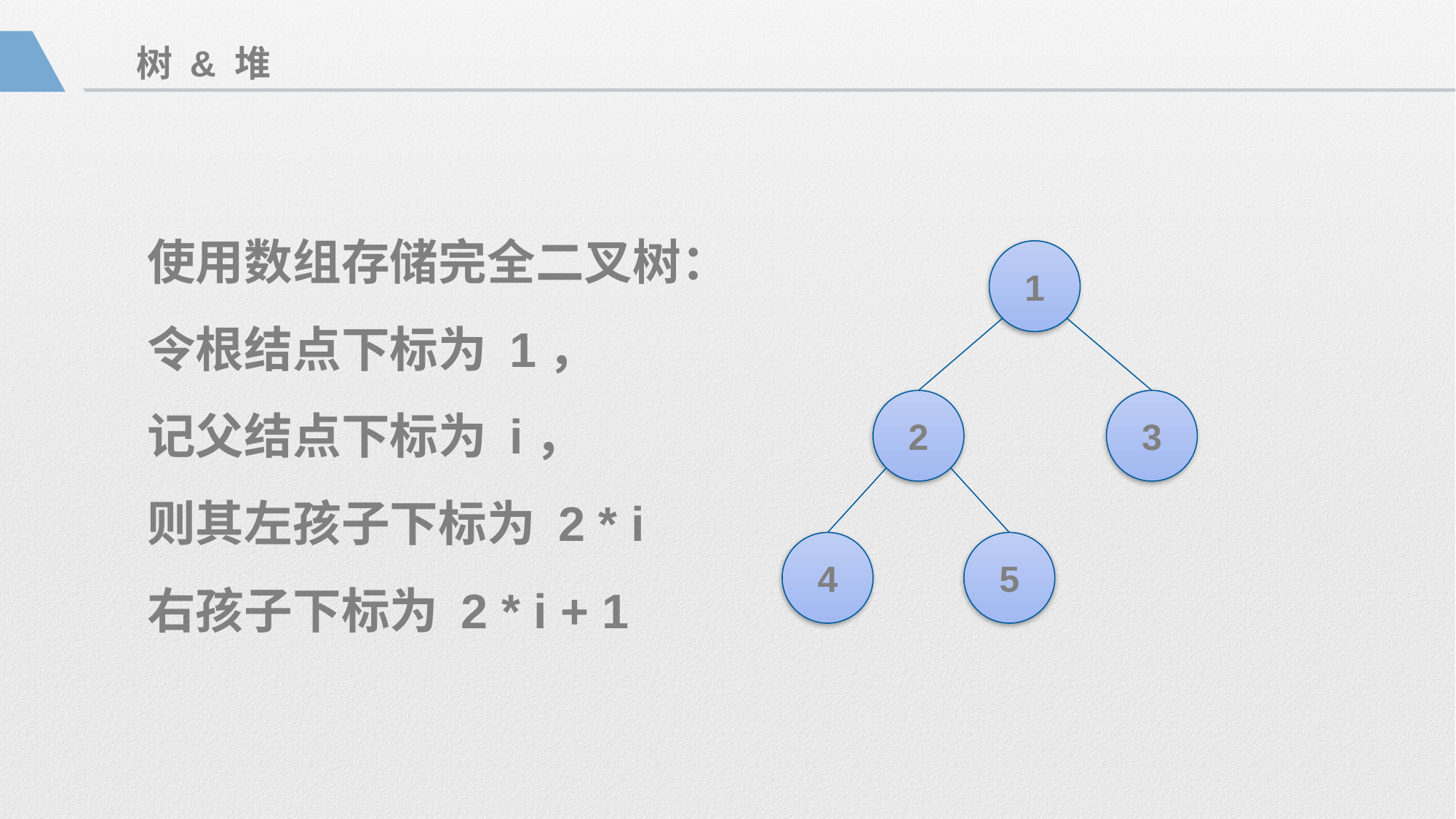

树 & 堆
使用数组存储完全二叉树：
令根结点下标为 1，
记父结点下标为 i，
则其左孩子下标为 2 * i
右孩子下标为 2 * i + 1
1
2
3
4
5